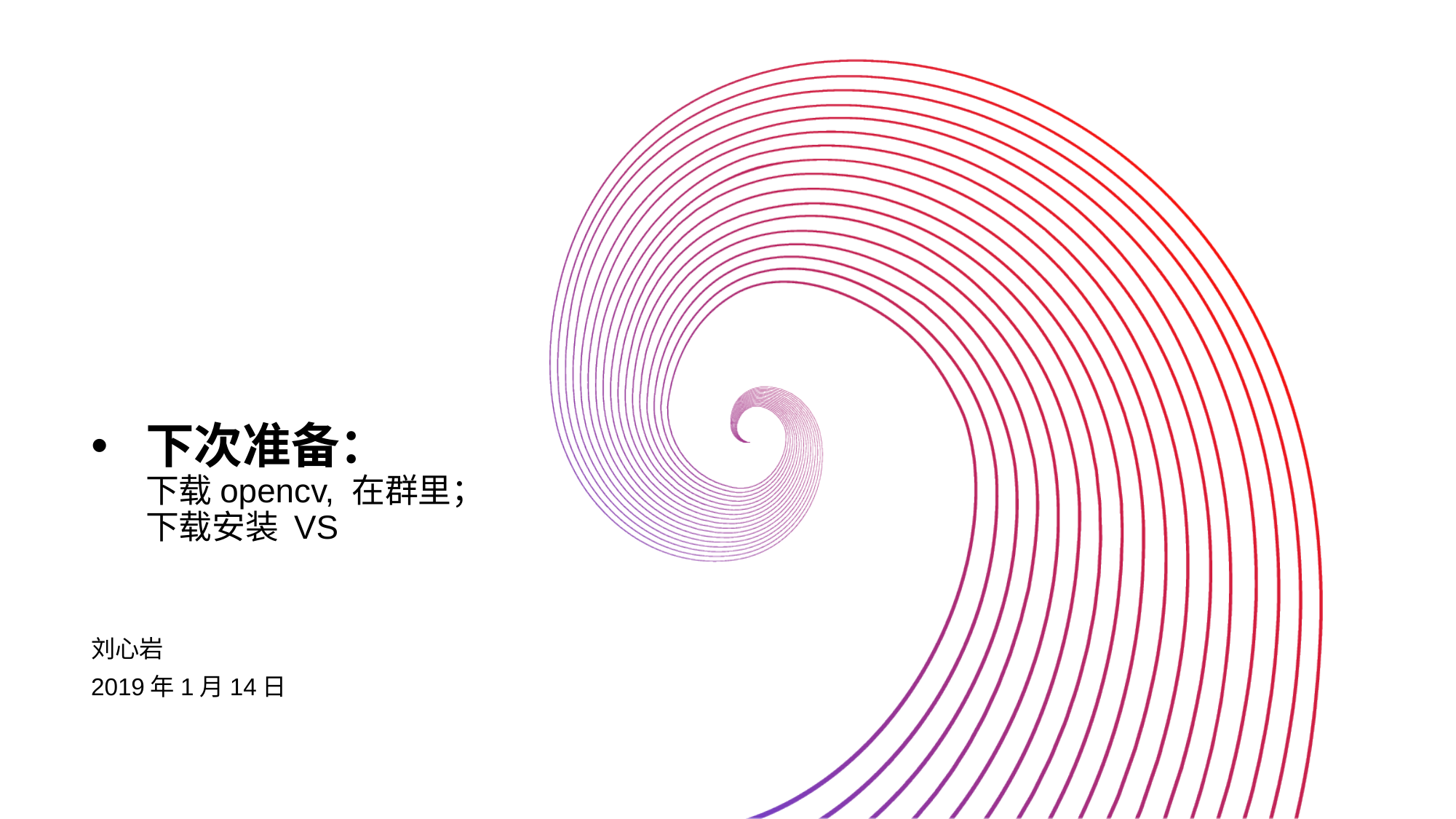

# 下次准备： 下载opencv, 在群里； 下载安装 VS
刘心岩
2019年1月14日